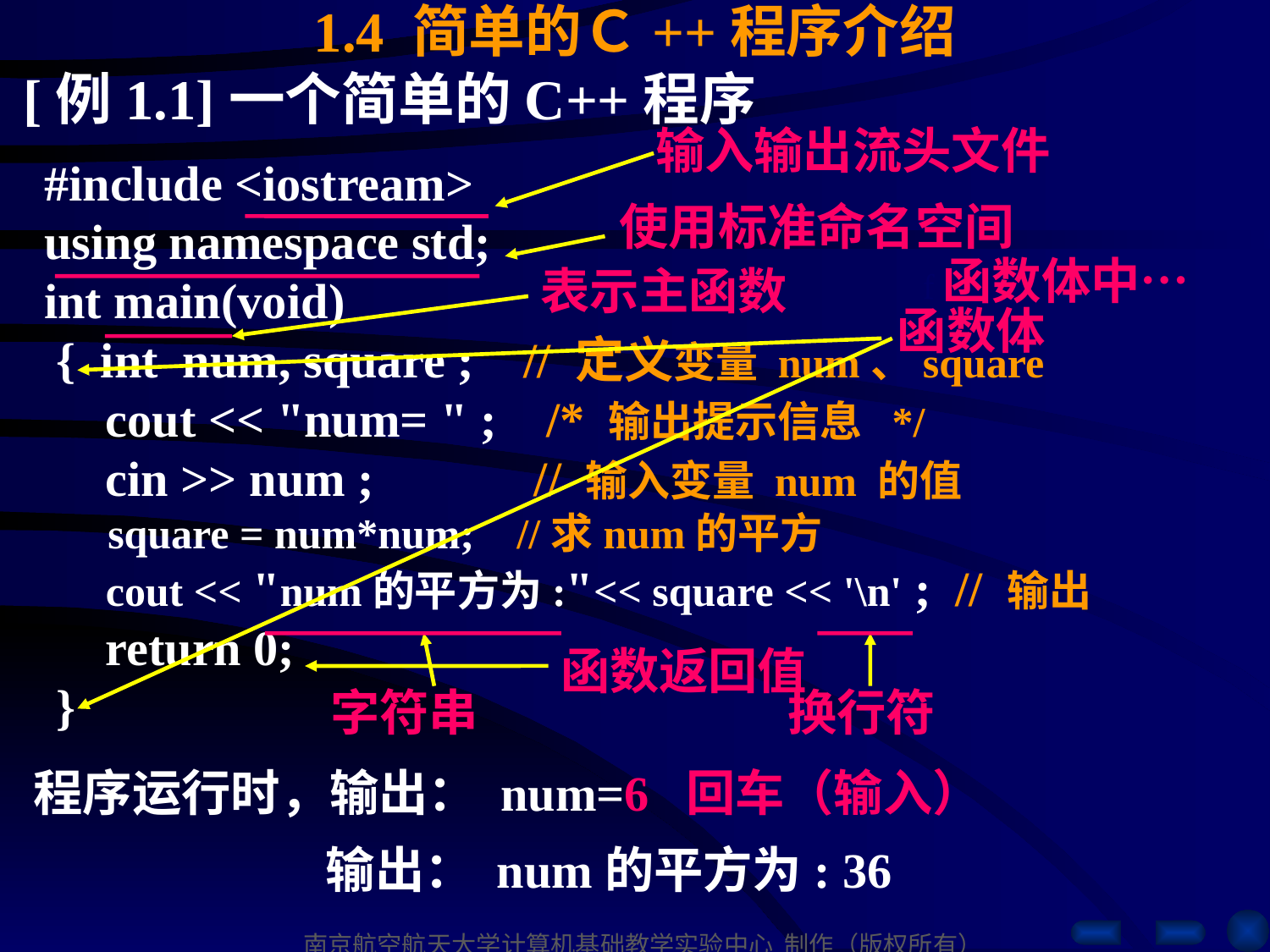

1.4 简单的Ｃ++程序介绍
[例1.1]一个简单的C++程序
输入输出流头文件

#include <iostream>
using namespace std;
int main(void)
 {  int  num, square ;    // 定义变量 num、square
     cout << "num= " ;    /* 输出提示信息  */
     cin >> num ;             // 输入变量 num 的值
      square = num*num;    //求num的平方
     cout << "num的平方为:"<< square << '\n' ;  // 输出
     return 0;
 }
使用标准命名空间

f函数体中…
表示主函数

函数体

字符串

换行符
函数返回值

程序运行时，输出： num=6  回车（输入）
                         输出： num的平方为: 36